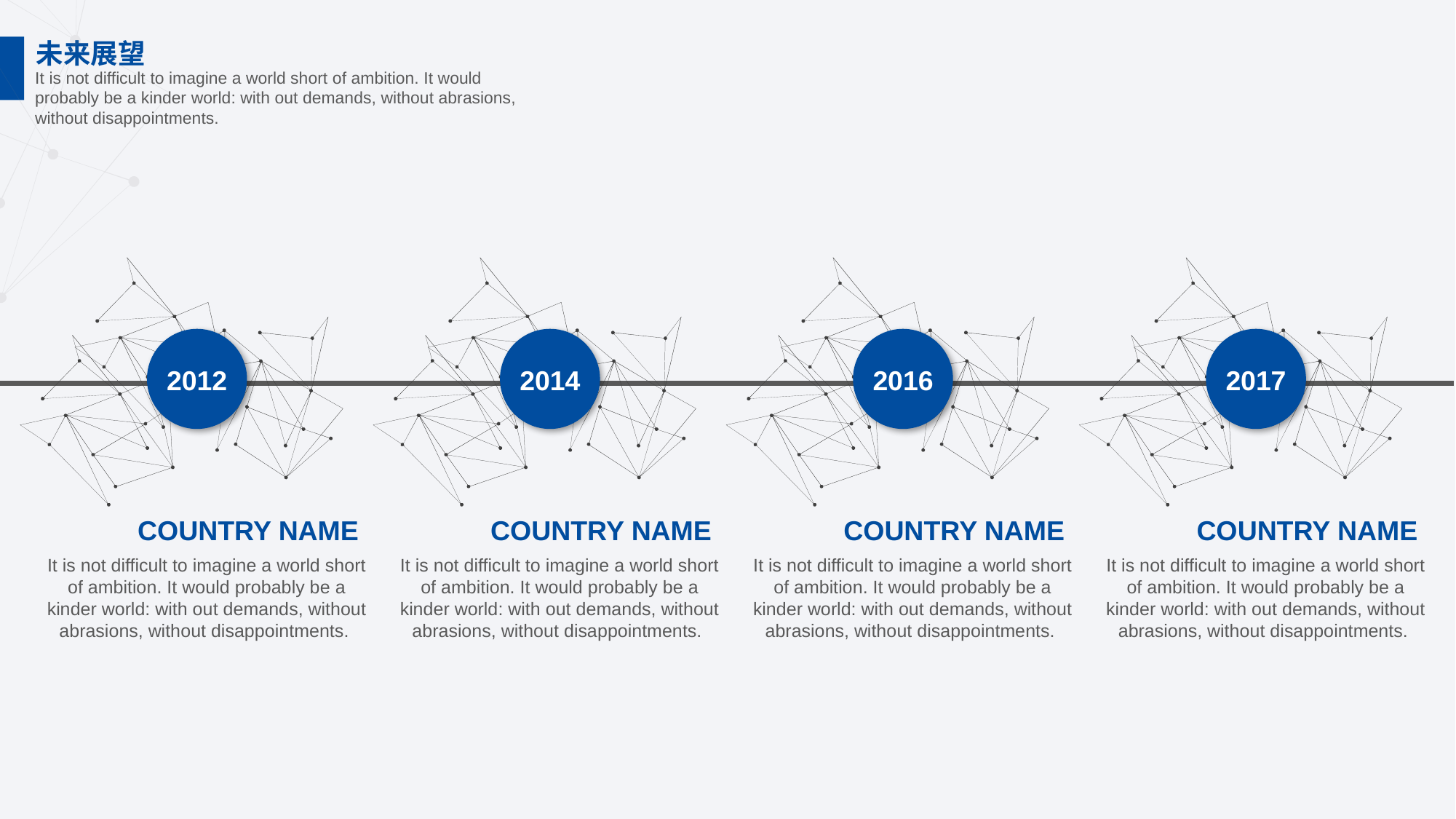

未来展望

It is not difficult to imagine a world short of ambition. It would probably be a kinder world: with out demands, without abrasions, without disappointments.

2012

2014

2016

2017
COUNTRY NAME
COUNTRY NAME
COUNTRY NAME
COUNTRY NAME
It is not difficult to imagine a world short of ambition. It would probably be a kinder world: with out demands, without abrasions, without disappointments.
It is not difficult to imagine a world short of ambition. It would probably be a kinder world: with out demands, without abrasions, without disappointments.
It is not difficult to imagine a world short of ambition. It would probably be a kinder world: with out demands, without abrasions, without disappointments.
It is not difficult to imagine a world short of ambition. It would probably be a kinder world: with out demands, without abrasions, without disappointments.